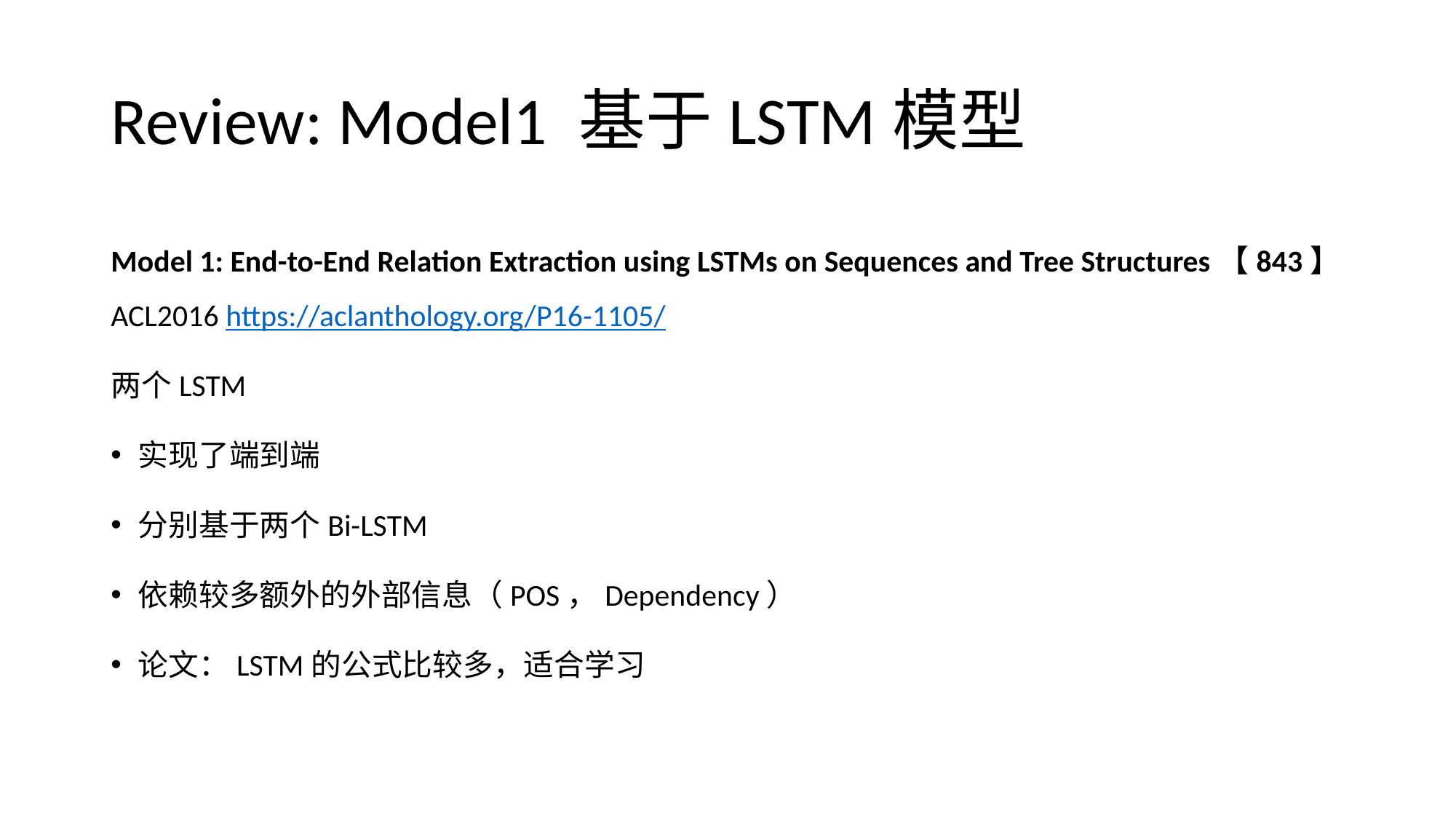

# Review: Model1 基于LSTM模型
Model 1: End-to-End Relation Extraction using LSTMs on Sequences and Tree Structures【843】ACL2016 https://aclanthology.org/P16-1105/
两个LSTM
实现了端到端
分别基于两个Bi-LSTM
依赖较多额外的外部信息（POS，Dependency）
论文：LSTM的公式比较多，适合学习